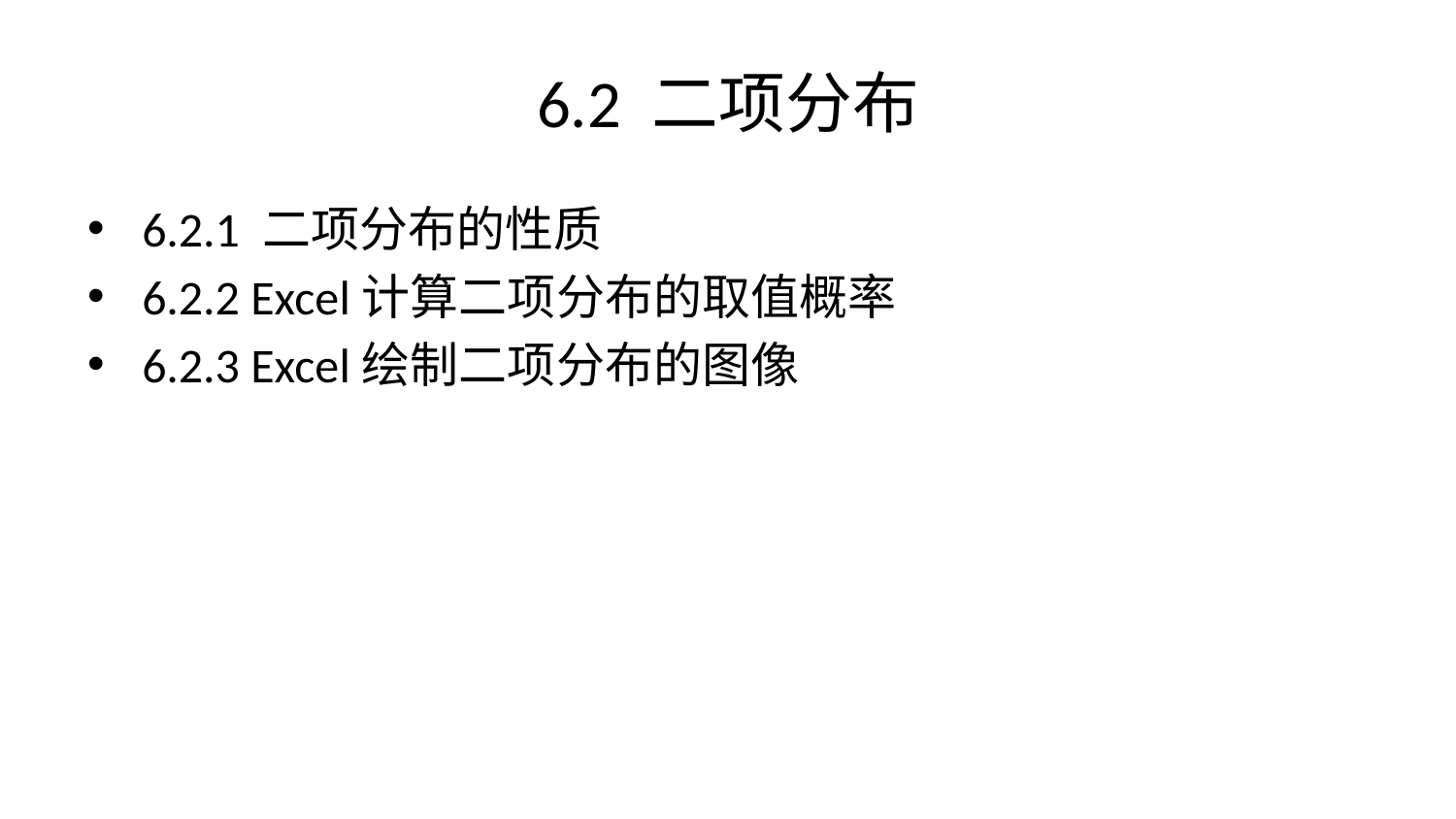

# 6.2 二项分布
6.2.1 二项分布的性质
6.2.2 Excel计算二项分布的取值概率
6.2.3 Excel绘制二项分布的图像